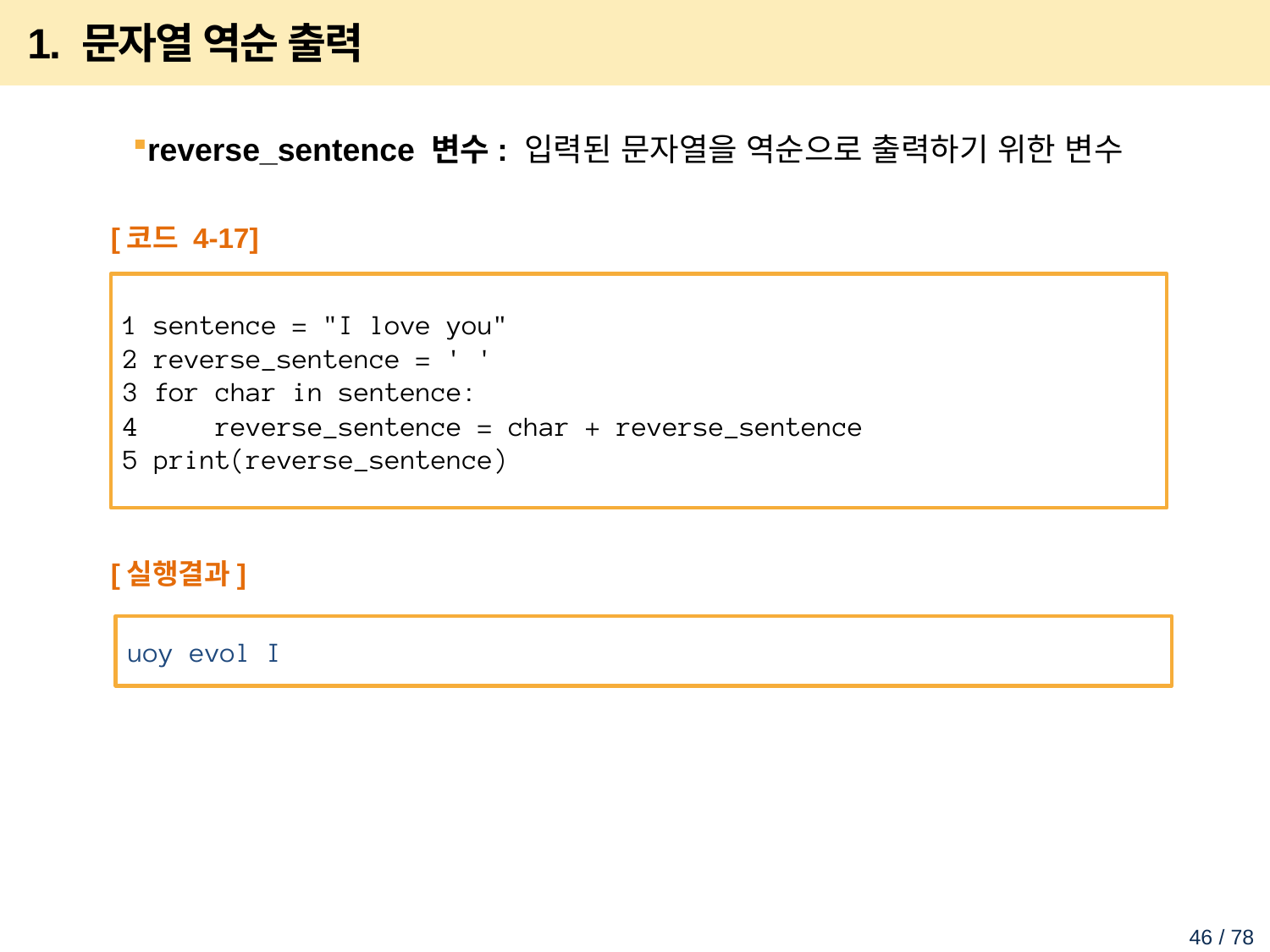

# 1. 문자열 역순 출력
reverse_sentence 변수: 입력된 문자열을 역순으로 출력하기 위한 변수

[코드 4-17]
1 sentence = "I love you"
2 reverse_sentence = ' '
3 for char in sentence:
4     reverse_sentence = char + reverse_sentence
5 print(reverse_sentence)
[실행결과]
uoy evol I